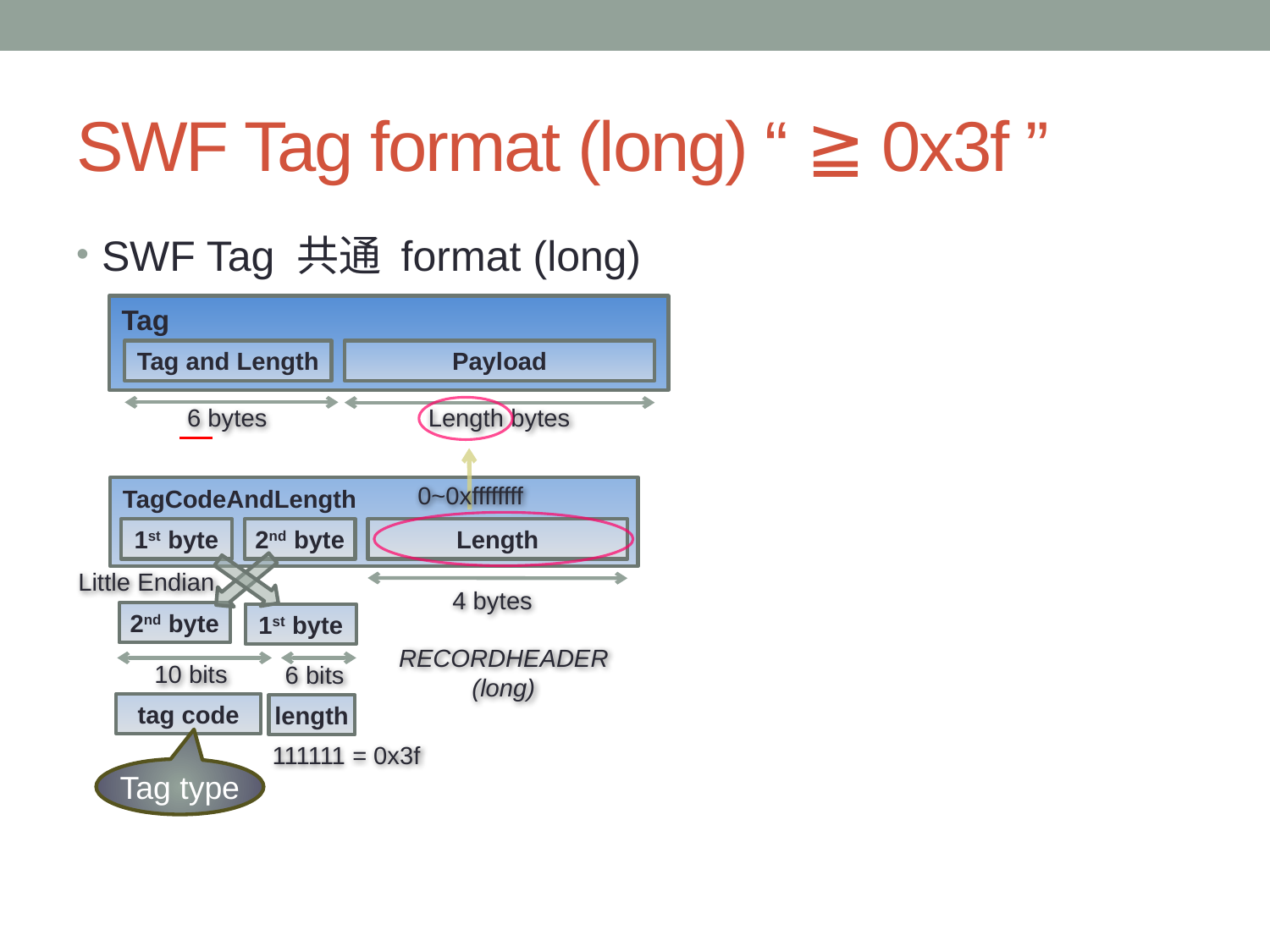

# SWF Tag format (long) “ ≧ 0x3f ”
SWF Tag 共通 format (long)
Tag

Tag and Length
Payload

Length bytes
6 bytes
TagCodeAndLength
0~0xffffffff

1st byte
2nd byte
Length

Little Endian
4 bytes
2nd byte
1st byte
RECORDHEADER
(long)
10 bits
6 bits
tag code
length
111111 = 0x3f
Tag type